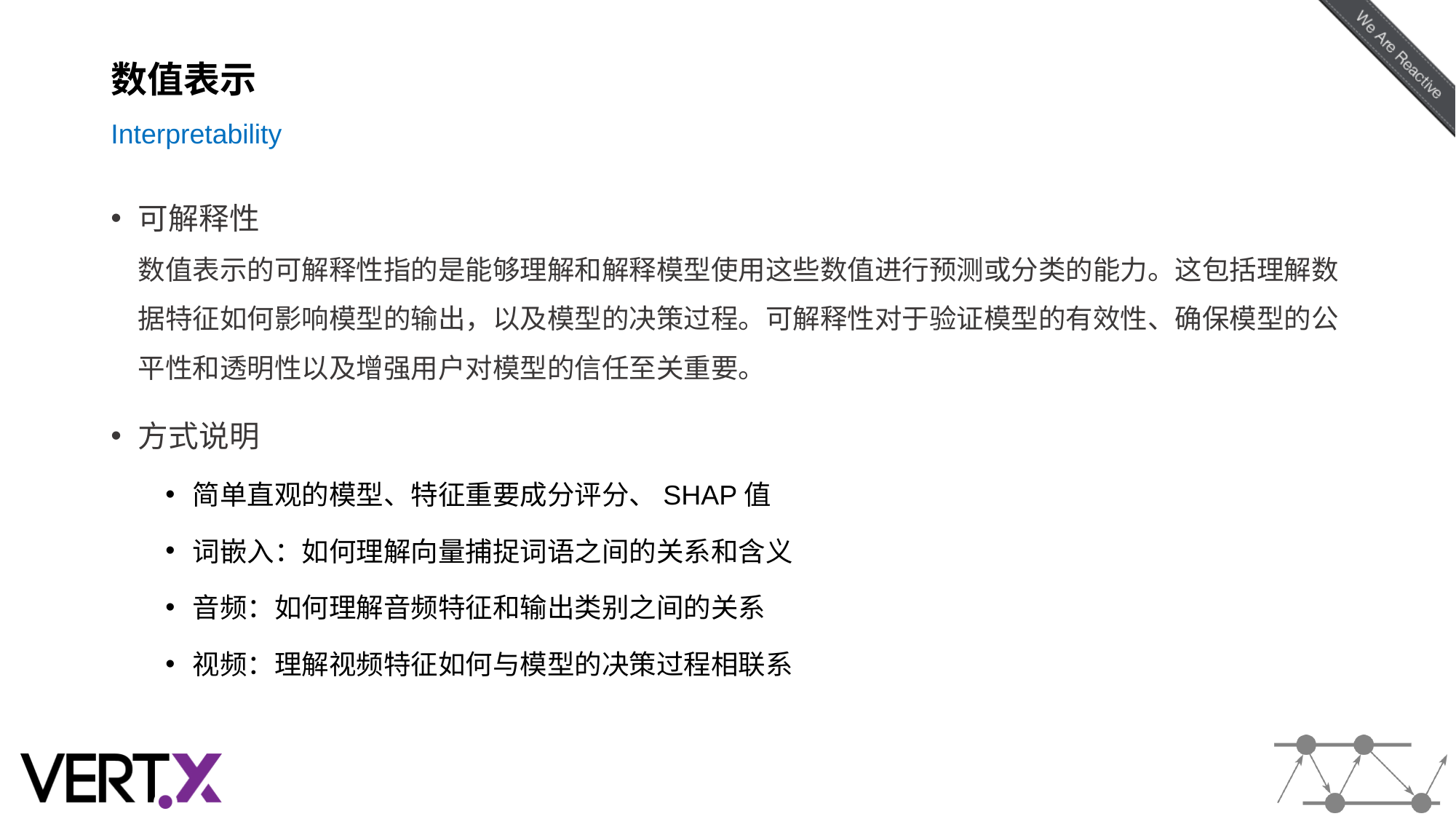

# 数值表示 Interpretability
可解释性
数值表示的可解释性指的是能够理解和解释模型使用这些数值进行预测或分类的能力。这包括理解数据特征如何影响模型的输出，以及模型的决策过程。可解释性对于验证模型的有效性、确保模型的公平性和透明性以及增强用户对模型的信任至关重要。
方式说明
简单直观的模型、特征重要成分评分、SHAP值
词嵌入：如何理解向量捕捉词语之间的关系和含义
音频：如何理解音频特征和输出类别之间的关系
视频：理解视频特征如何与模型的决策过程相联系